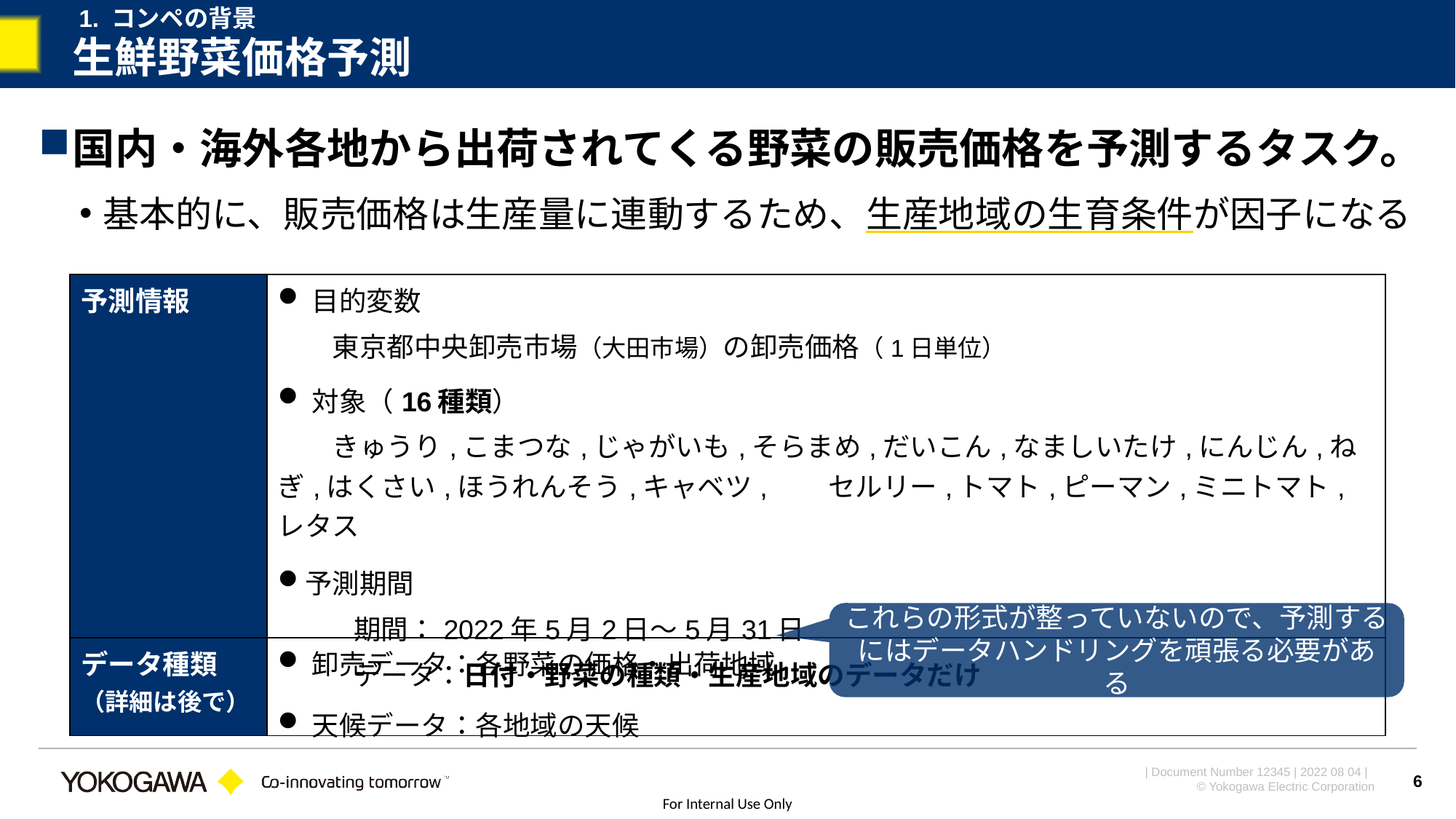

1. コンペの背景
# 生鮮野菜価格予測
国内・海外各地から出荷されてくる野菜の販売価格を予測するタスク。
基本的に、販売価格は生産量に連動するため、生産地域の生育条件が因子になる
| 予測情報 | 目的変数 　　東京都中央卸売市場（大田市場）の卸売価格（1日単位） 対象（16種類） 　　きゅうり,こまつな,じゃがいも,そらまめ,だいこん,なましいたけ,にんじん,ねぎ,はくさい,ほうれんそう,キャベツ,　　セルリー,トマト,ピーマン,ミニトマト,レタス 予測期間 　　期間：2022年5月2日～5月31日 　　データ：日付・野菜の種類・生産地域のデータだけ |
| --- | --- |
| データ種類 （詳細は後で） | 卸売データ：各野菜の価格・出荷地域 天候データ：各地域の天候 |
これらの形式が整っていないので、予測するにはデータハンドリングを頑張る必要がある
6